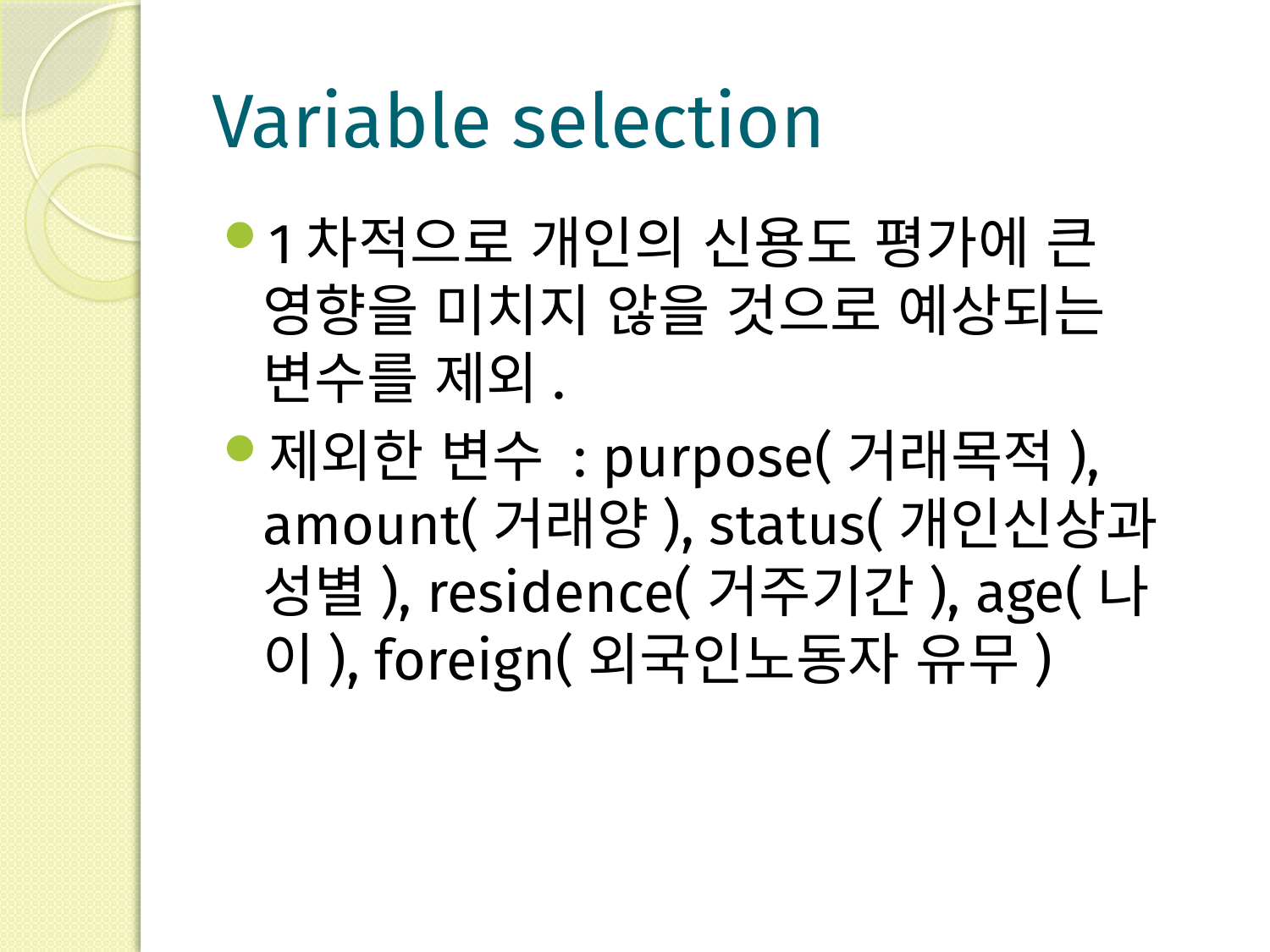

# Variable selection
1차적으로 개인의 신용도 평가에 큰 영향을 미치지 않을 것으로 예상되는 변수를 제외.
제외한 변수 : purpose(거래목적), amount(거래양), status(개인신상과 성별), residence(거주기간), age(나이), foreign(외국인노동자 유무)